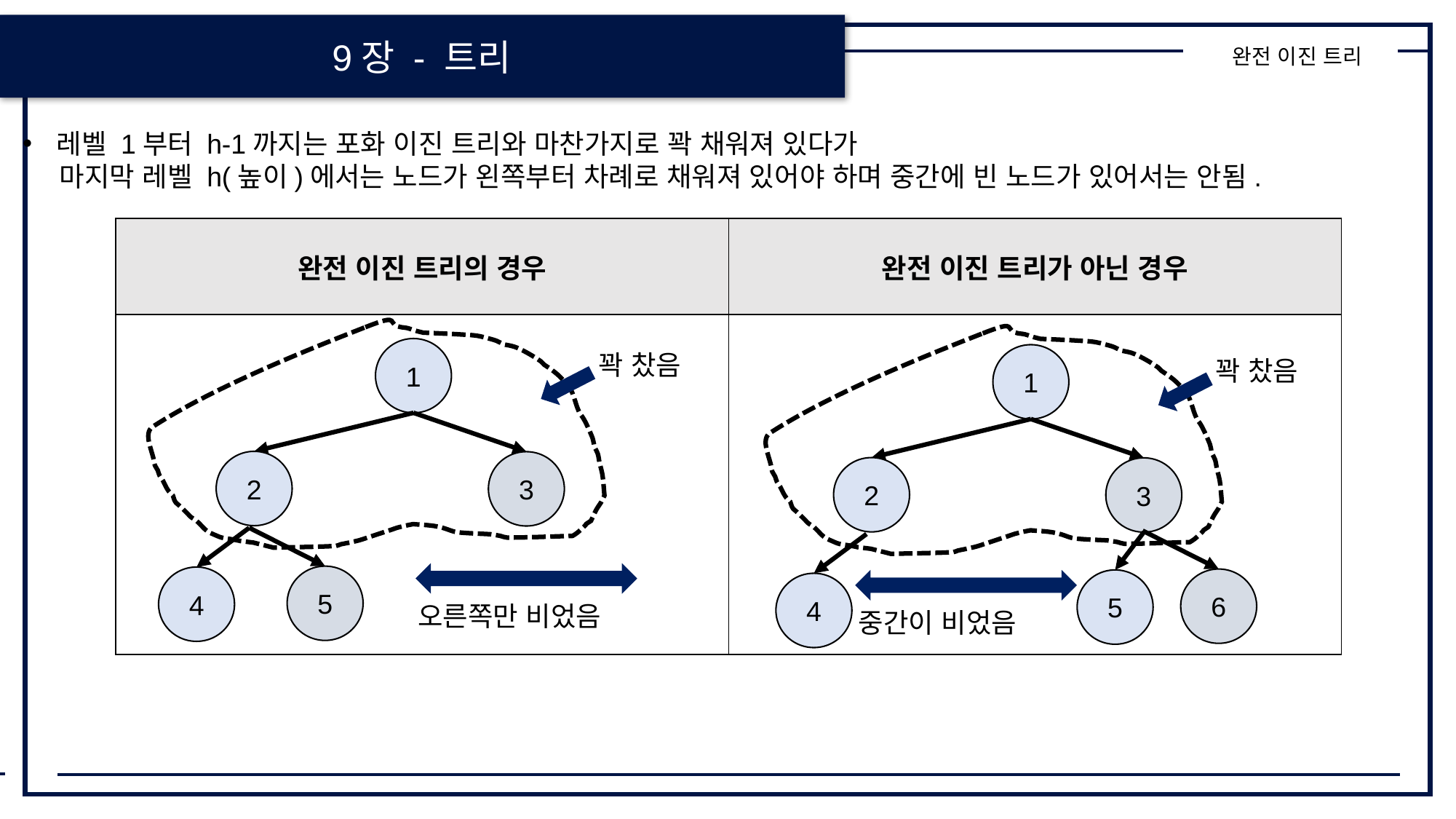

9장 - 트리

완전 이진 트리
레벨 1부터 h-1까지는 포화 이진 트리와 마찬가지로 꽉 채워져 있다가
    마지막 레벨 h(높이)에서는 노드가 왼쪽부터 차례로 채워져 있어야 하며 중간에 빈 노드가 있어서는 안됨.
| 완전 이진 트리의 경우 | 완전 이진 트리가 아닌 경우 |
| --- | --- |
|  |  |

1
2
3
꽉 찼음
1
꽉 찼음

2
3

5
4
6

5
4
오른쪽만 비었음
중간이 비었음